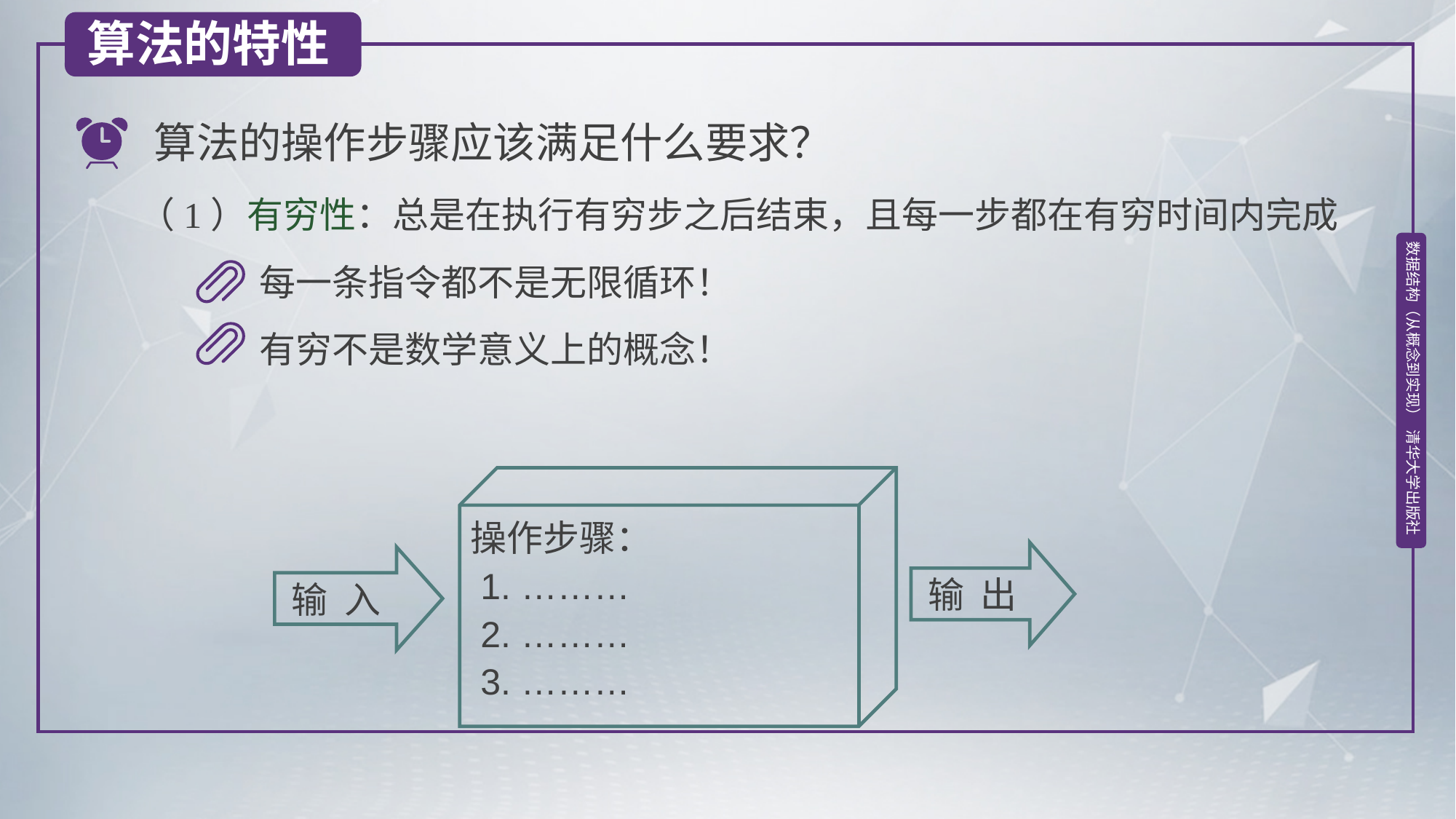

算法的特性

算法的操作步骤应该满足什么要求？

（1）有穷性：总是在执行有穷步之后结束，且每一步都在有穷时间内完成
每一条指令都不是无限循环！

有穷不是数学意义上的概念！

操作步骤：
 1. ………
 2. ………
 3. ………
 输  出
 输  入